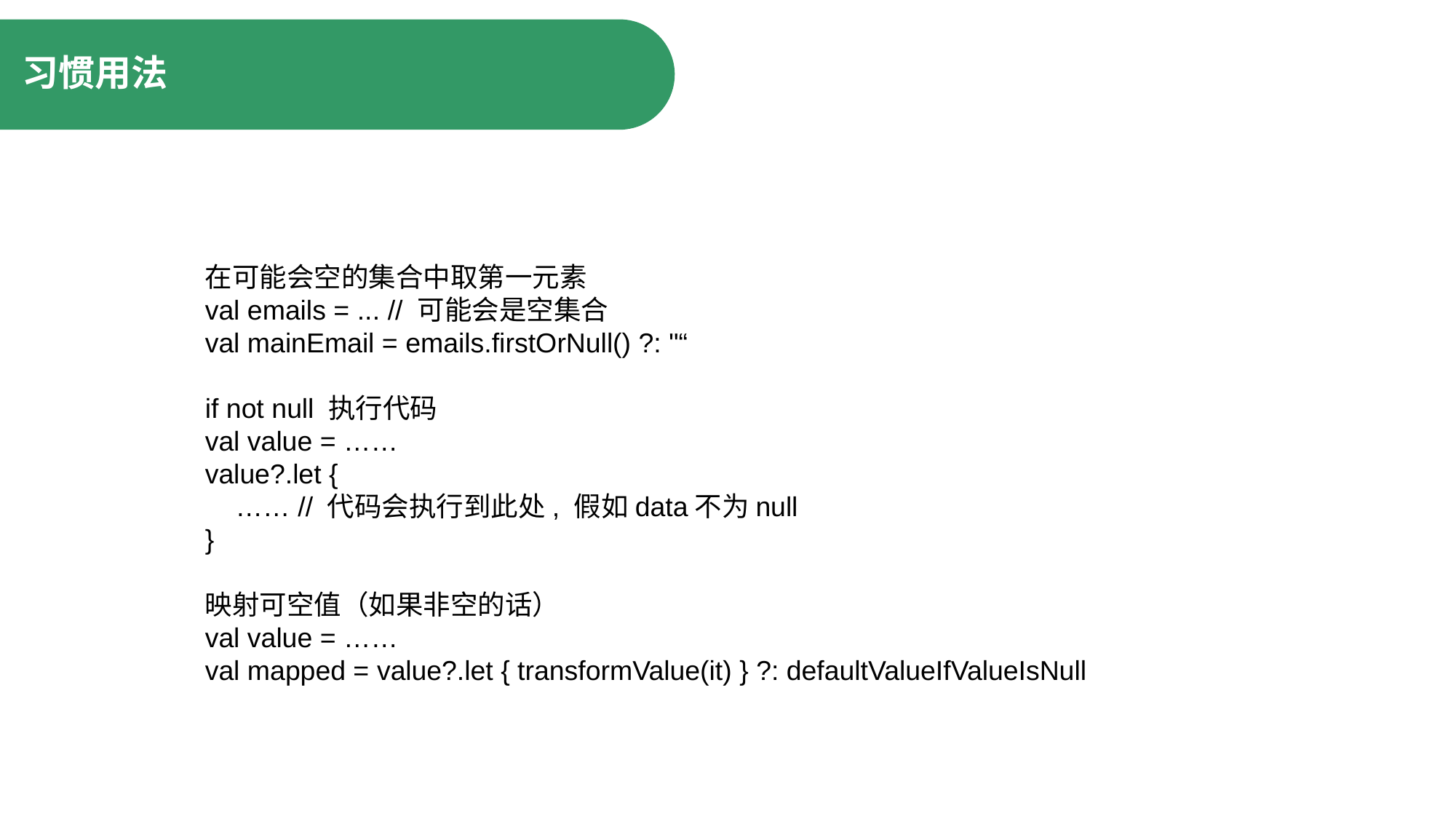

习惯用法
在可能会空的集合中取第一元素
val emails = ... // 可能会是空集合
val mainEmail = emails.firstOrNull() ?: "“

if not null 执行代码
val value = ……
value?.let {
    …… // 代码会执行到此处, 假如data不为null
}

映射可空值（如果非空的话）
val value = ……
val mapped = value?.let { transformValue(it) } ?: defaultValueIfValueIsNull